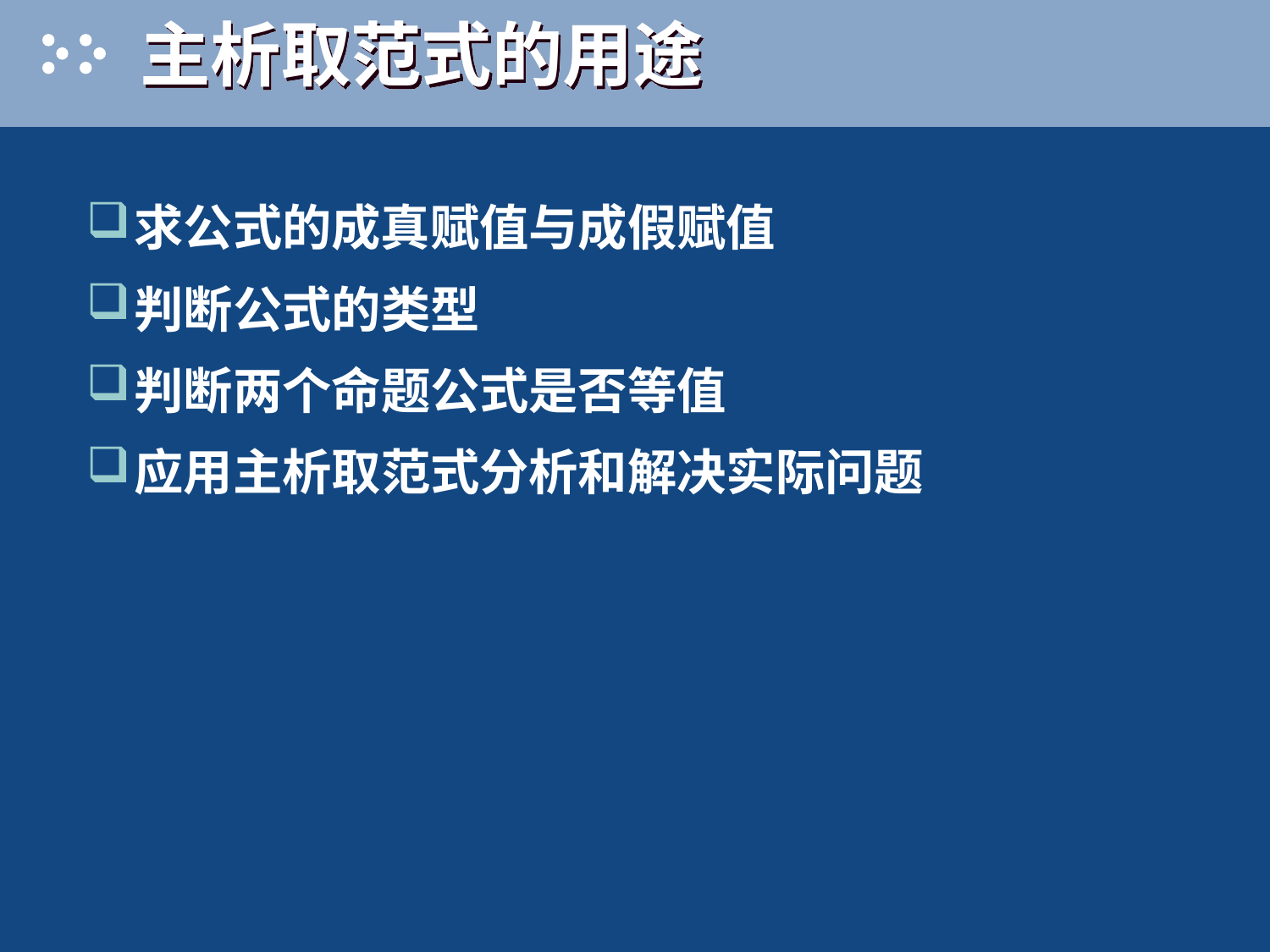

# 主析取范式的用途
求公式的成真赋值与成假赋值
判断公式的类型
判断两个命题公式是否等值
应用主析取范式分析和解决实际问题